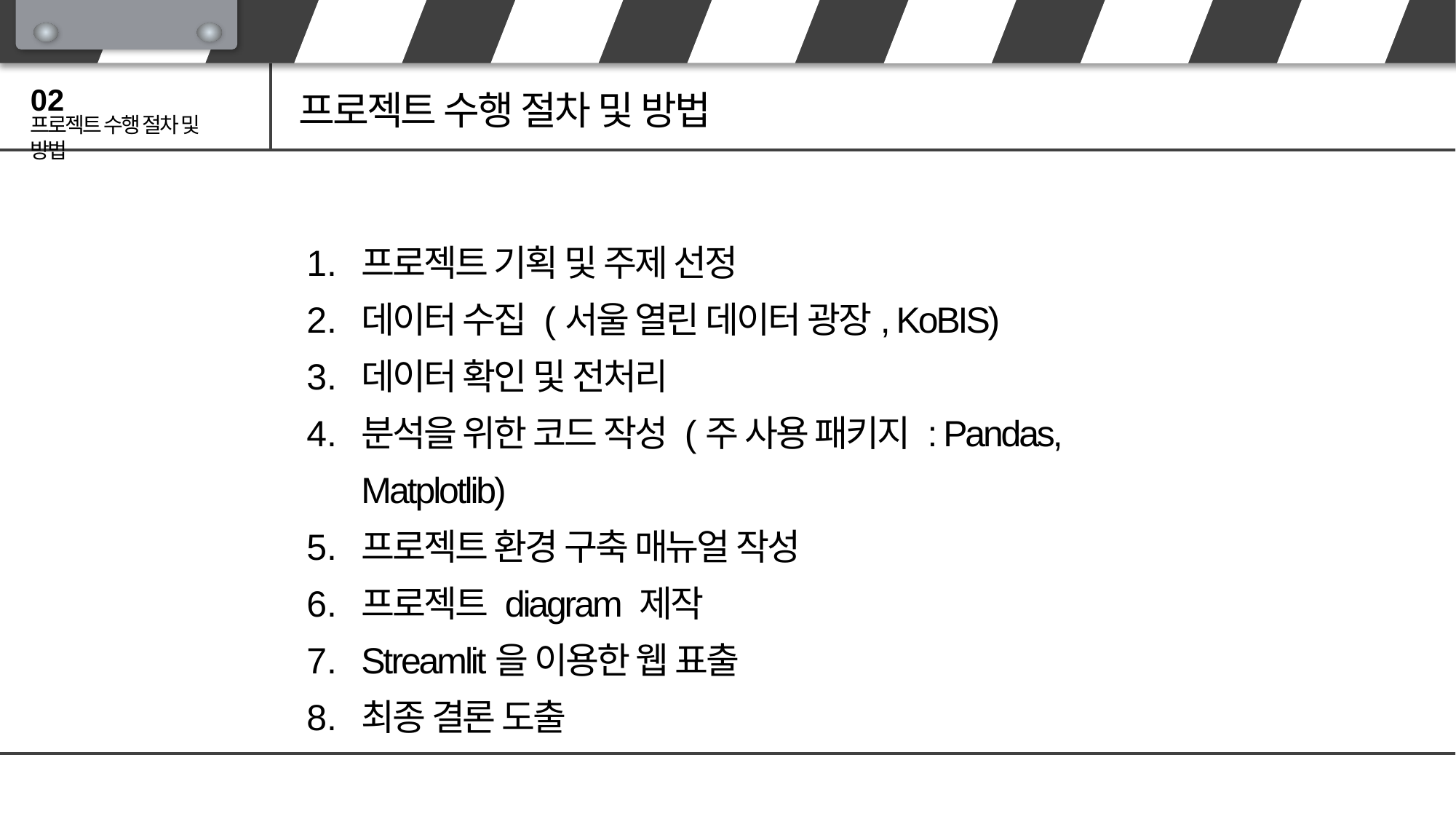

02
프로젝트 수행 절차 및 방법
프로젝트 수행 절차 및 방법
프로젝트 기획 및 주제 선정
데이터 수집 (서울 열린 데이터 광장, KoBIS)
데이터 확인 및 전처리
분석을 위한 코드 작성 (주 사용 패키지 : Pandas, Matplotlib)
프로젝트 환경 구축 매뉴얼 작성
프로젝트 diagram 제작
Streamlit을 이용한 웹 표출
최종 결론 도출